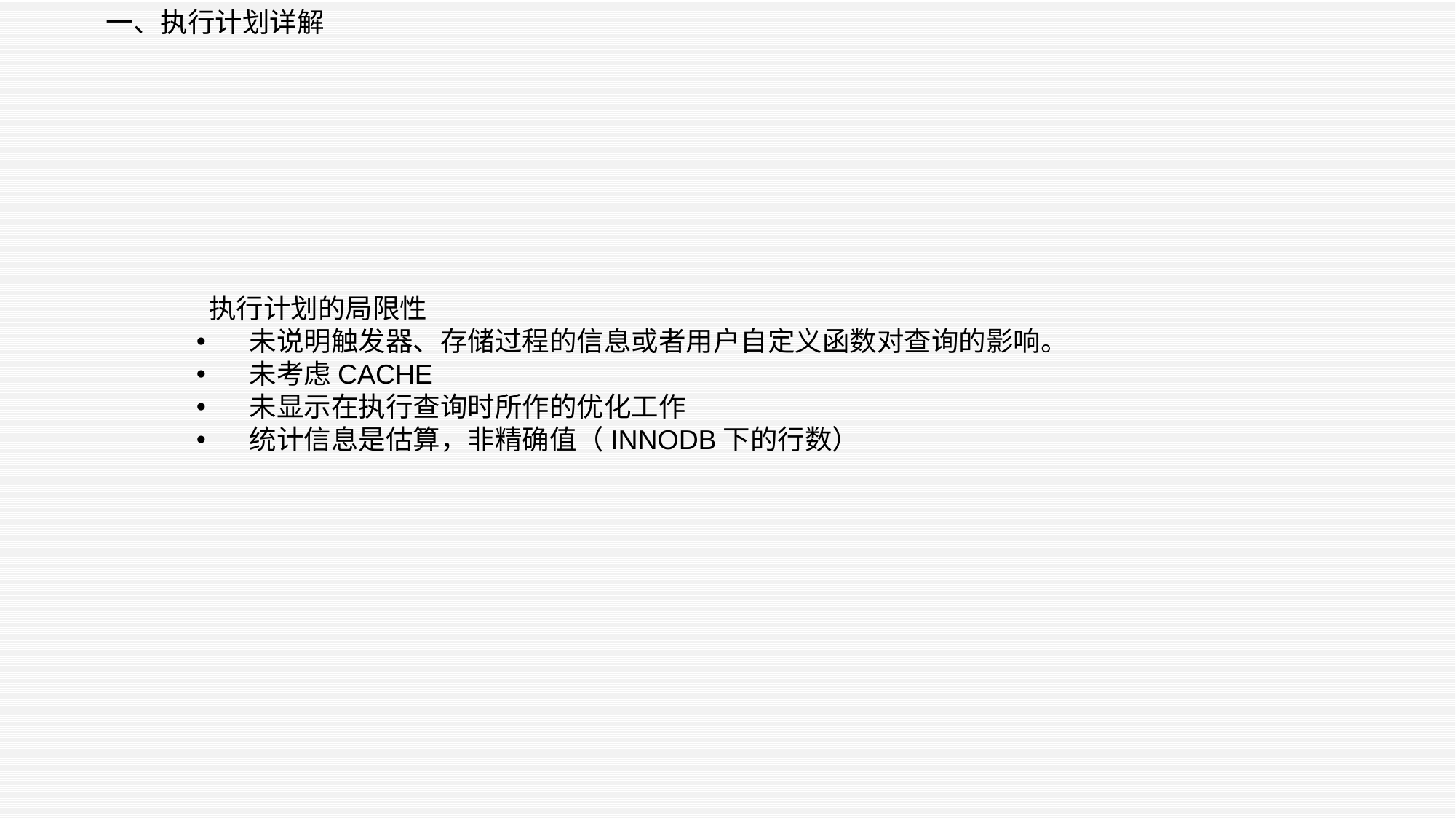

一、执行计划详解
 执行计划的局限性
  未说明触发器、存储过程的信息或者用户自定义函数对查询的影响。
  未考虑CACHE
  未显示在执行查询时所作的优化工作
  统计信息是估算，非精确值（INNODB下的行数）